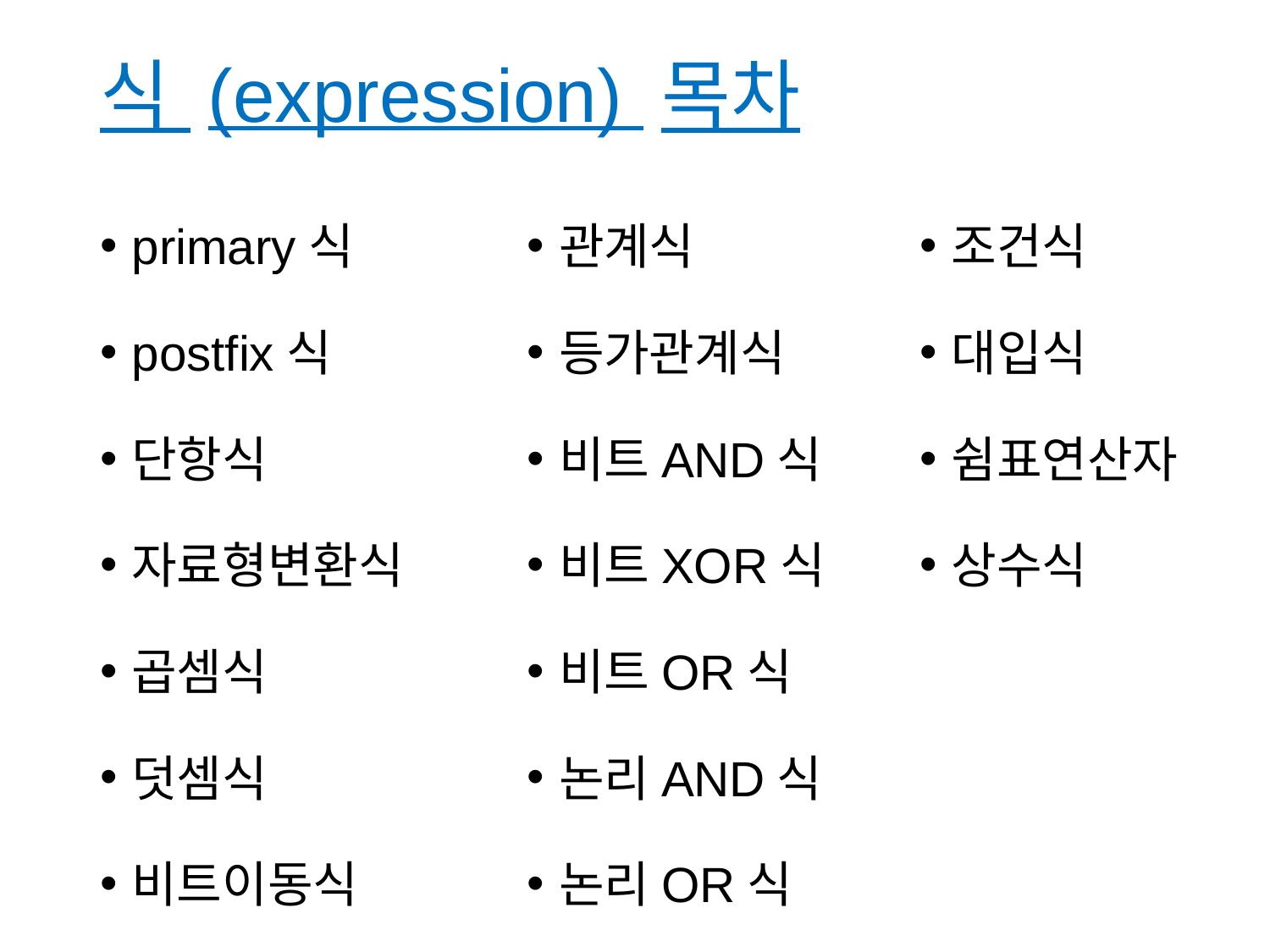

# 식 (expression) 목차
primary식
postfix식
단항식
자료형변환식
곱셈식
덧셈식
비트이동식

관계식
등가관계식
비트AND식
비트XOR식
비트OR식
논리AND식
논리OR식

조건식
대입식
쉼표연산자
상수식